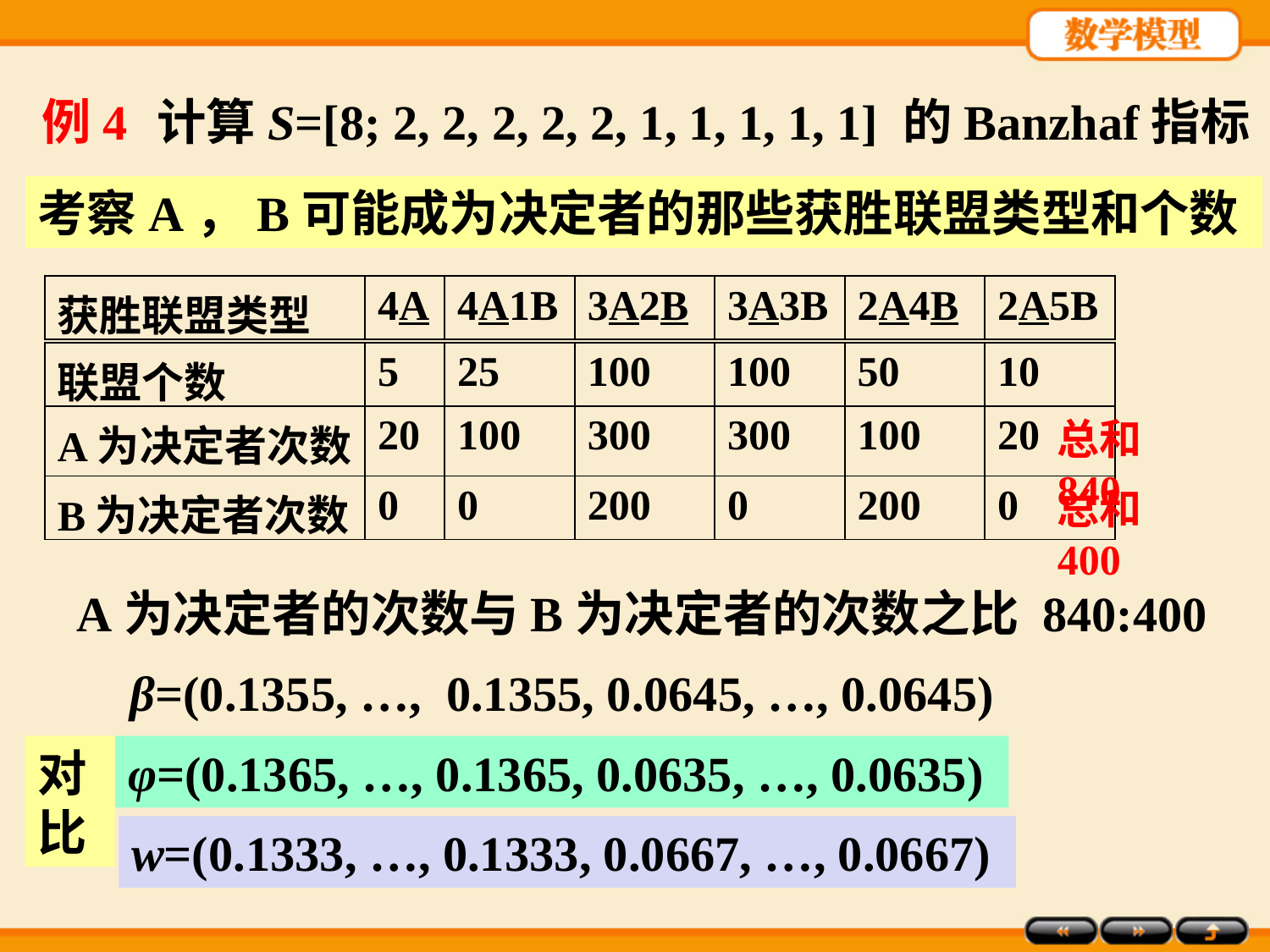

例4
计算S=[8; 2, 2, 2, 2, 2, 1, 1, 1, 1, 1] 的Banzhaf指标
考察A，B可能成为决定者的那些获胜联盟类型和个数
| 获胜联盟类型 | 4A | 4A1B | 3A2B | 3A3B | 2A4B | 2A5B |
| --- | --- | --- | --- | --- | --- | --- |
| 联盟个数 | 5 | 25 | 100 | 100 | 50 | 10 |
| --- | --- | --- | --- | --- | --- | --- |
| A为决定者次数 | 20 | 100 | 300 | 300 | 100 | 20 |
| --- | --- | --- | --- | --- | --- | --- |
总和 840

| B为决定者次数 | 0 | 0 | 200 | 0 | 200 | 0 |
| --- | --- | --- | --- | --- | --- | --- |
总和 400
A为决定者的次数与B为决定者的次数之比 840:400
β=(0.1355, …,  0.1355, 0.0645, …, 0.0645)
对比
φ=(0.1365, …, 0.1365, 0.0635, …, 0.0635)
w=(0.1333, …, 0.1333, 0.0667, …, 0.0667)